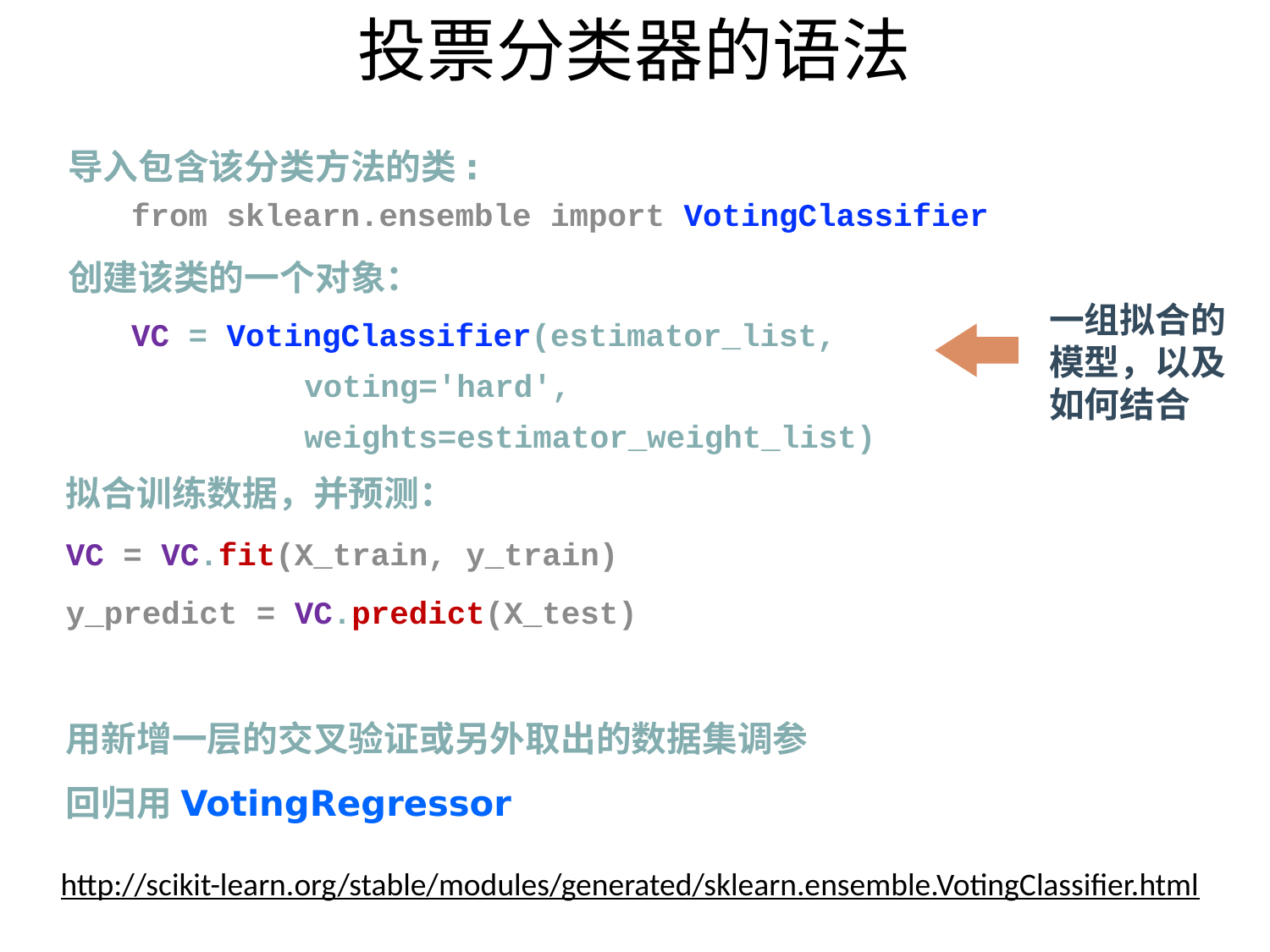

# 投票分类器的语法
导入包含该分类方法的类:
from sklearn.ensemble import VotingClassifier
创建该类的一个对象：
VC = VotingClassifier(estimator_list, voting='hard',  weights=estimator_weight_list)
拟合训练数据，并预测：
VC = VC.fit(X_train, y_train)
y_predict = VC.predict(X_test)

用新增一层的交叉验证或另外取出的数据集调参
回归用VotingRegressor
一组拟合的模型，以及如何结合

http://scikit-learn.org/stable/modules/generated/sklearn.ensemble.VotingClassifier.html